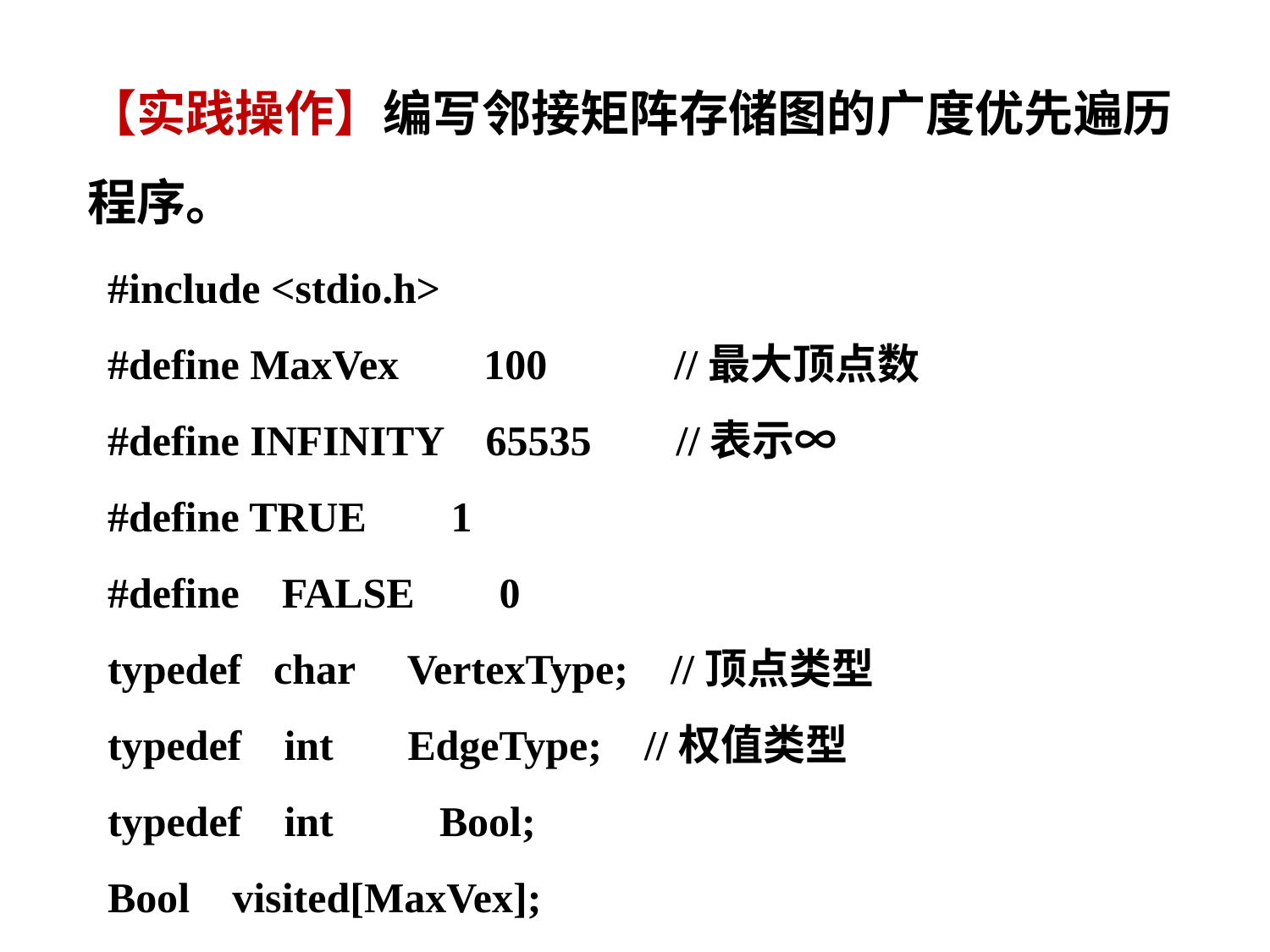

【实践操作】编写邻接矩阵存储图的广度优先遍历程序。
#include <stdio.h>
#define MaxVex        100            //最大顶点数
#define INFINITY    65535        //表示∞
#define TRUE        1
#define    FALSE        0
typedef   char     VertexType;    //顶点类型
typedef    int       EdgeType;    //权值类型
typedef    int          Bool;
Bool    visited[MaxVex];